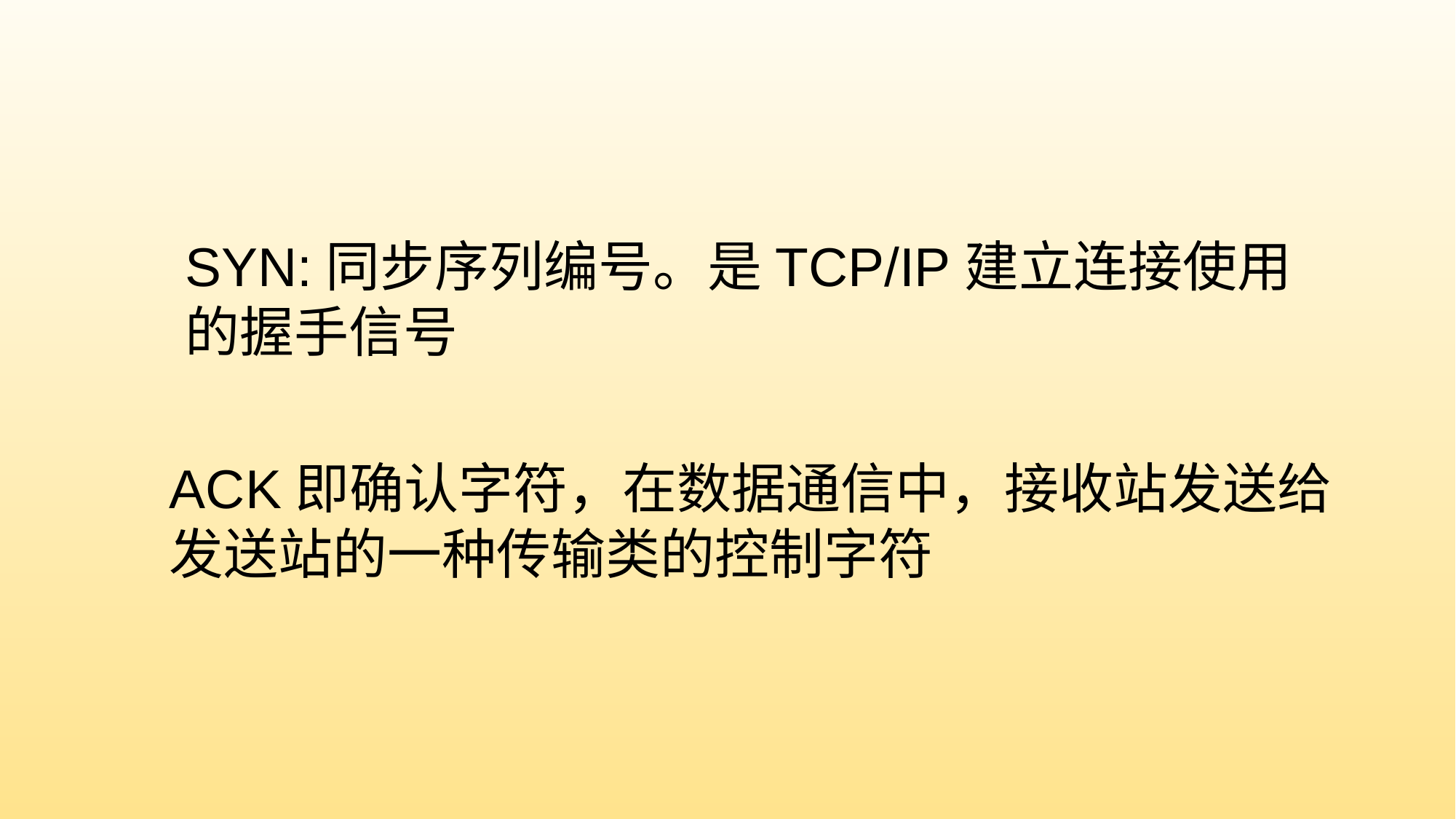

SYN:同步序列编号。是TCP/IP建立连接使用的握手信号
ACK即确认字符，在数据通信中，接收站发送给发送站的一种传输类的控制字符